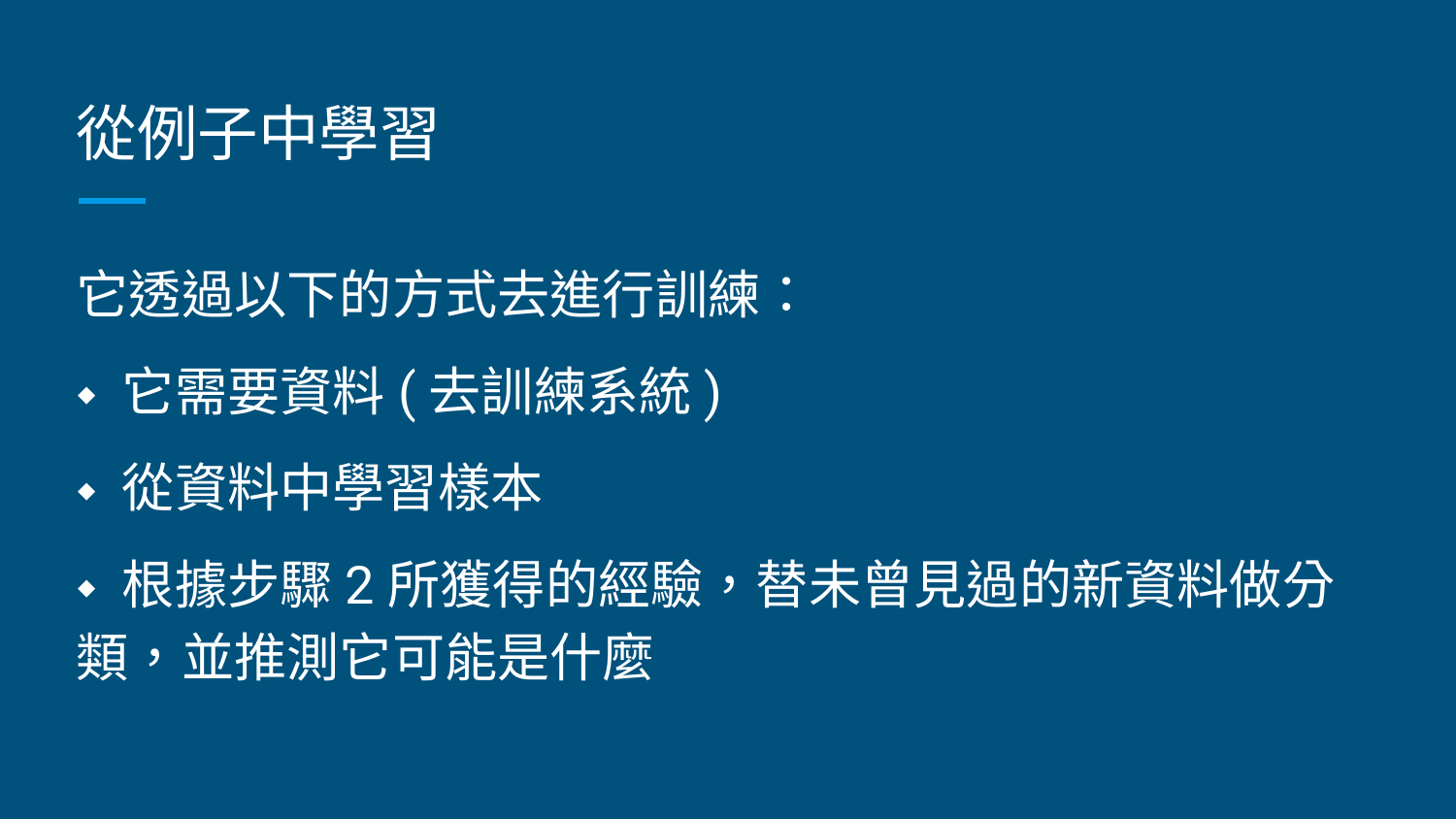

# 從例子中學習
它透過以下的方式去進行訓練：
⬩ 它需要資料(去訓練系統)
⬩ 從資料中學習樣本
⬩ 根據步驟2所獲得的經驗，替未曾見過的新資料做分類，並推測它可能是什麼